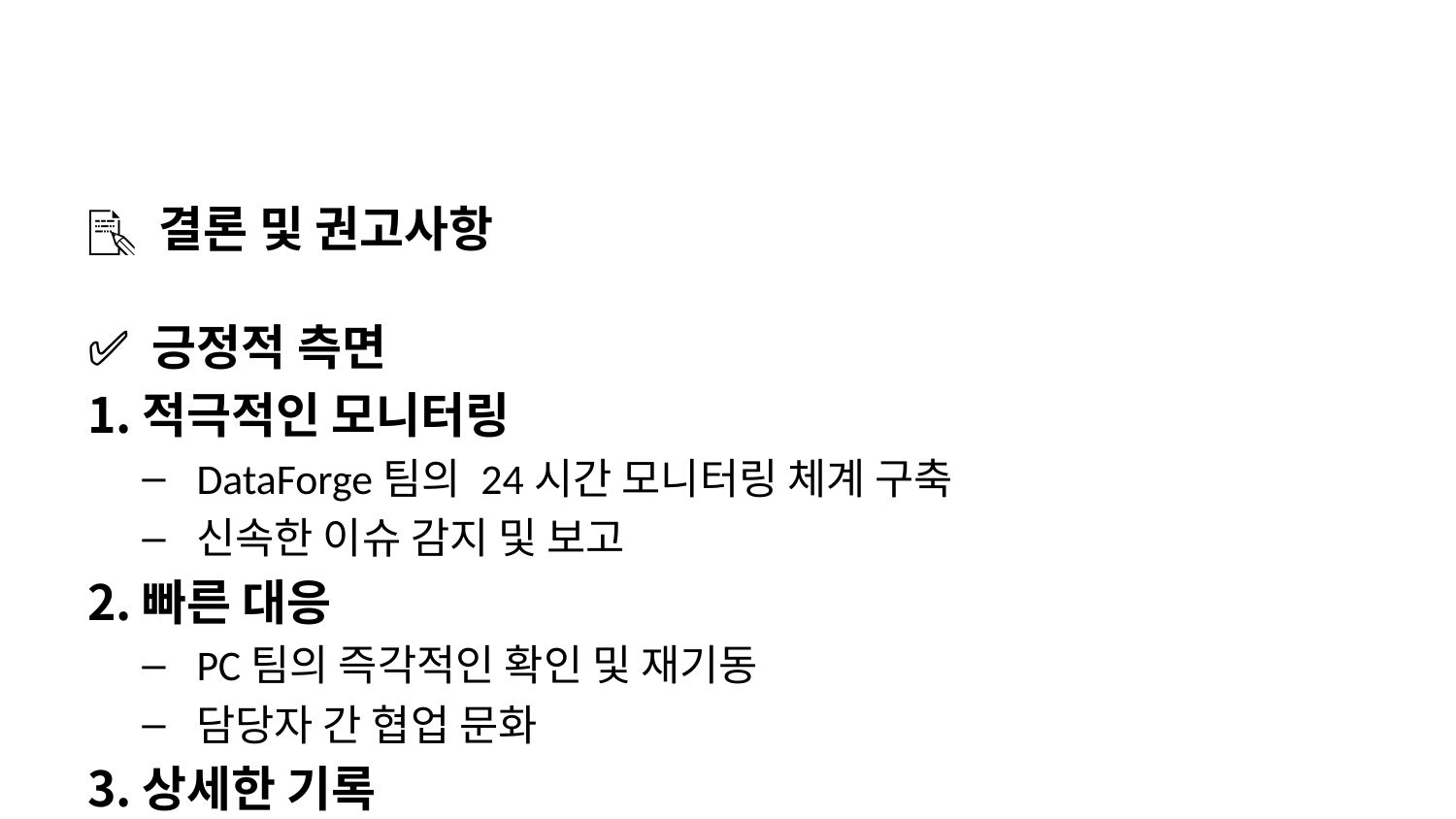

📝 결론 및 권고사항
✅ 긍정적 측면
적극적인 모니터링
DataForge팀의 24시간 모니터링 체계 구축
신속한 이슈 감지 및 보고
빠른 대응
PC팀의 즉각적인 확인 및 재기동
담당자 간 협업 문화
상세한 기록
모든 이슈 대화 내용 기록
추적 가능한 이력 관리